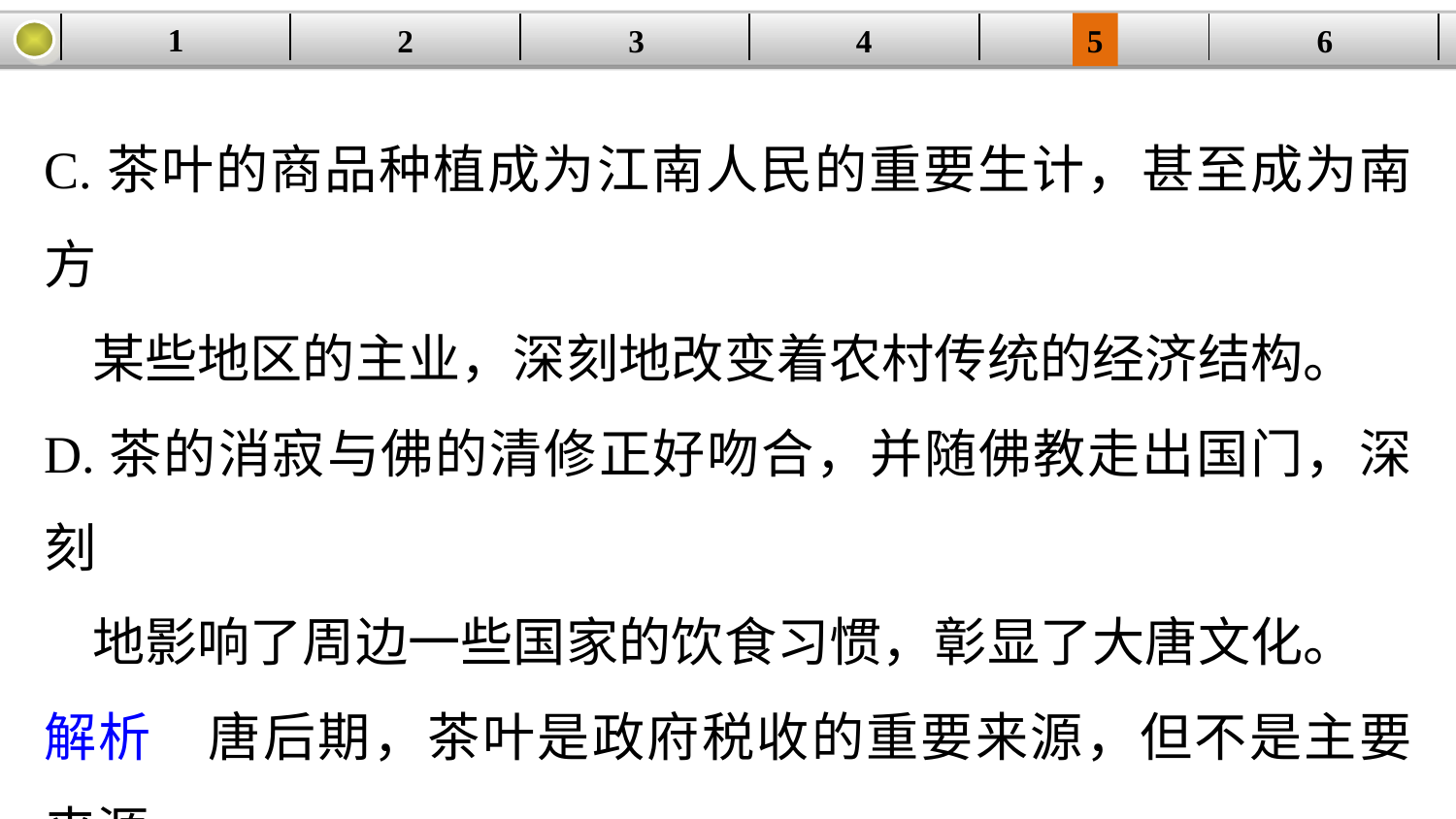

1
3
4
5
6
2
|  |  |  |  |  |  |
| --- | --- | --- | --- | --- | --- |

C.茶叶的商品种植成为江南人民的重要生计，甚至成为南方
   某些地区的主业，深刻地改变着农村传统的经济结构。
D.茶的消寂与佛的清修正好吻合，并随佛教走出国门，深刻
   地影响了周边一些国家的饮食习惯，彰显了大唐文化。
解析　唐后期，茶叶是政府税收的重要来源，但不是主要来源。
答案　B